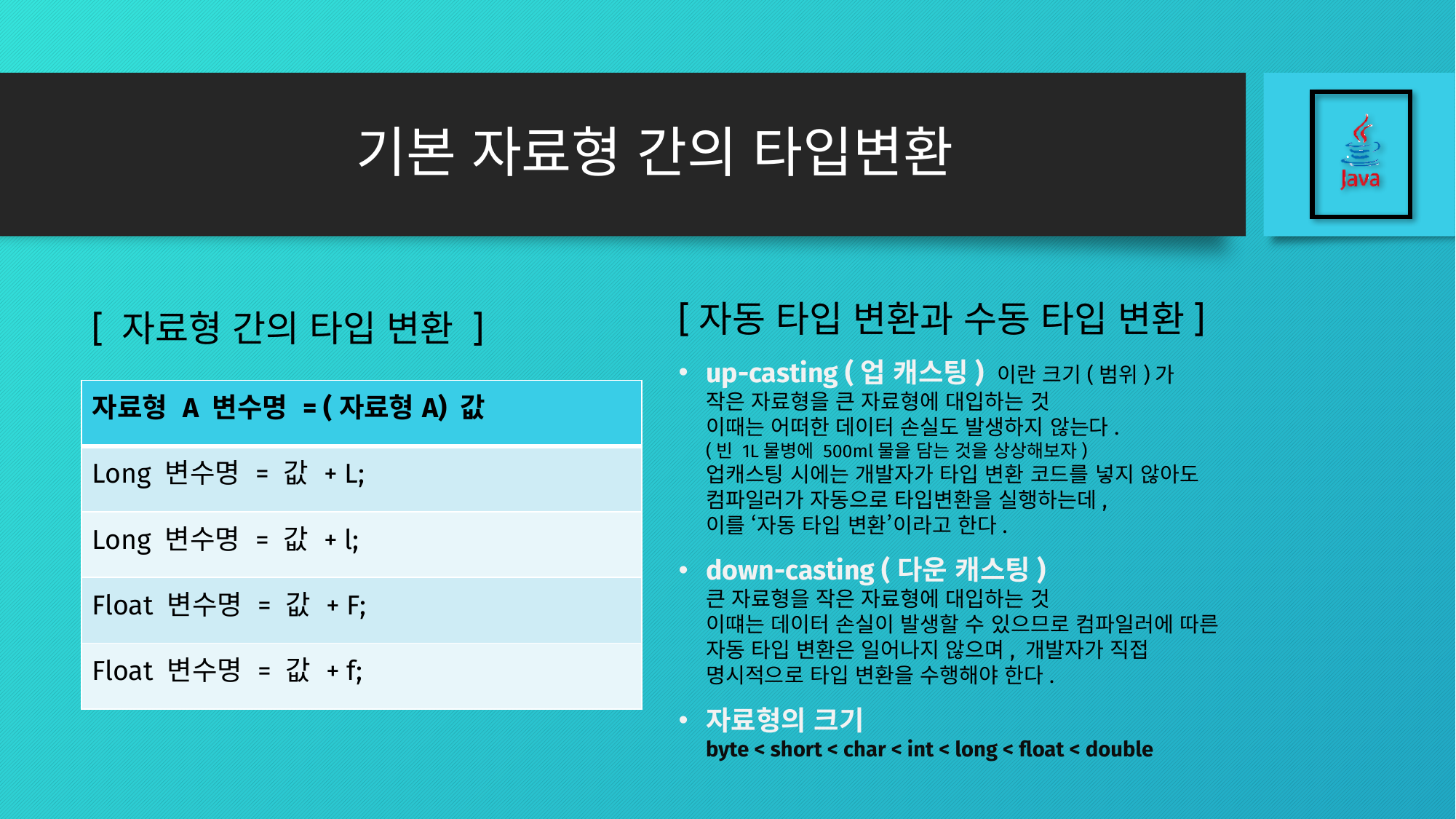

# 기본 자료형 간의 타입변환
[자동 타입 변환과 수동 타입 변환]
up-casting (업 캐스팅) 이란 크기(범위)가
작은 자료형을 큰 자료형에 대입하는 것
이때는 어떠한 데이터 손실도 발생하지 않는다.
(빈 1L물병에 500ml물을 담는 것을 상상해보자)
업캐스팅 시에는 개발자가 타입 변환 코드를 넣지 않아도 컴파일러가 자동으로 타입변환을 실행하는데,
이를 ‘자동 타입 변환’이라고 한다.
down-casting (다운 캐스팅)
큰 자료형을 작은 자료형에 대입하는 것
이떄는 데이터 손실이 발생할 수 있으므로 컴파일러에 따른 자동 타입 변환은 일어나지 않으며, 개발자가 직접
명시적으로 타입 변환을 수행해야 한다.
자료형의 크기
byte < short < char < int < long < float < double
[ 자료형 간의 타입 변환 ]
| 자료형 A 변수명 = (자료형A) 값 |
| --- |
| Long 변수명 = 값 + L; |
| Long 변수명 = 값 + l; |
| Float 변수명 = 값 + F; |
| Float 변수명 = 값 + f; |